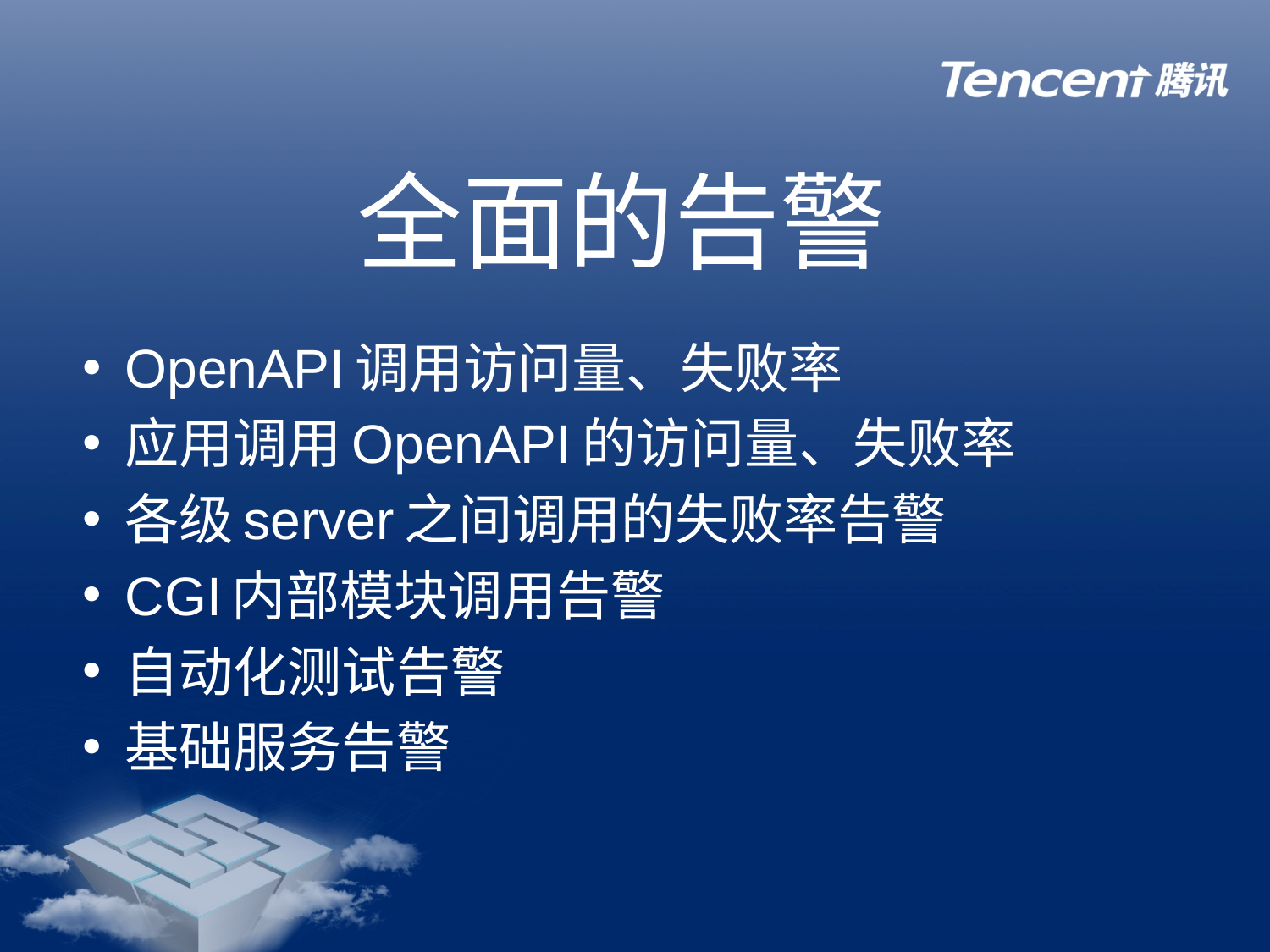

# 全面的告警
OpenAPI调用访问量、失败率
应用调用OpenAPI的访问量、失败率
各级server之间调用的失败率告警
CGI内部模块调用告警
自动化测试告警
基础服务告警